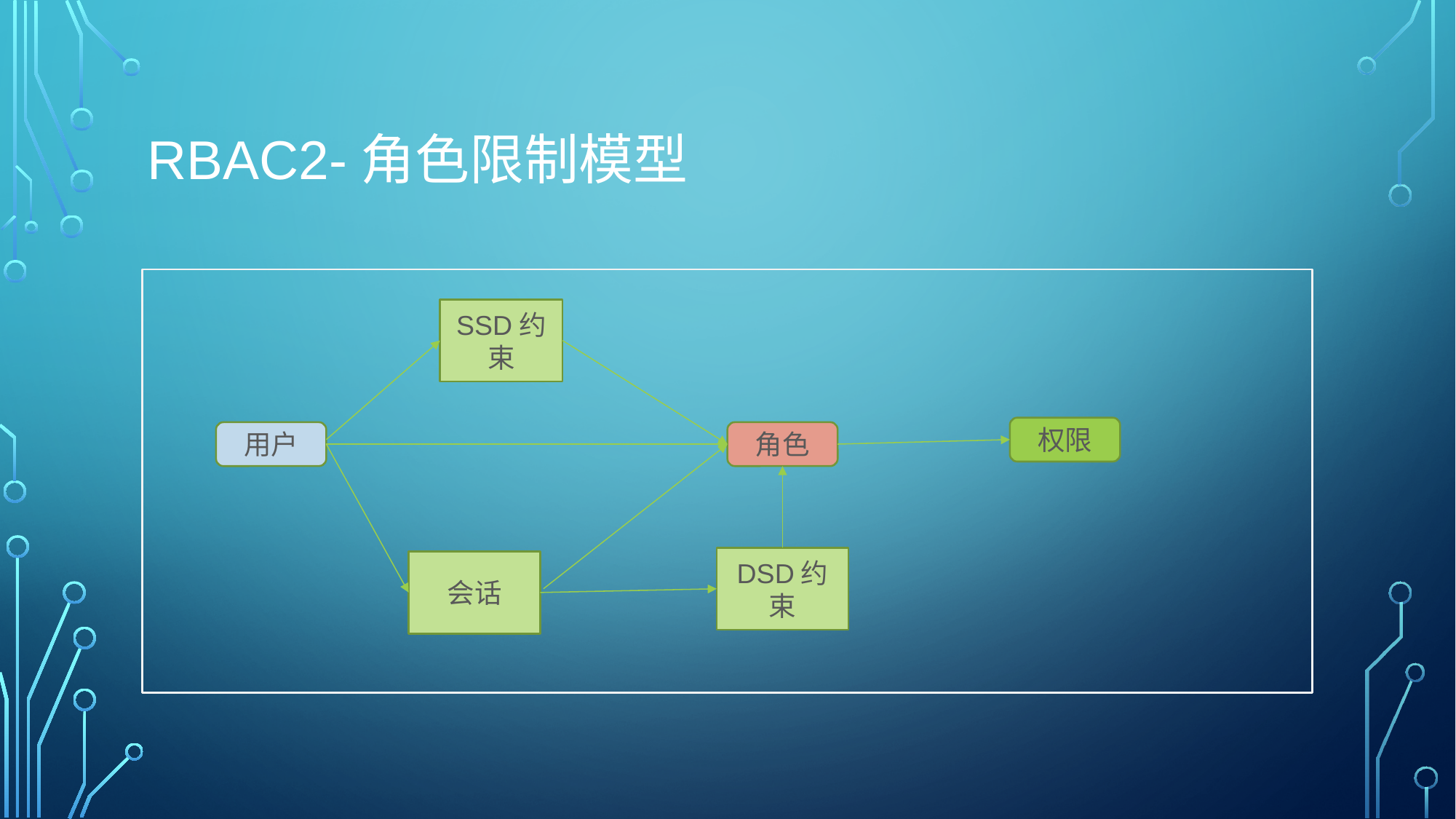

# RBAC2-角色限制模型

SSD约束
权限
用户
角色
DSD约束
会话